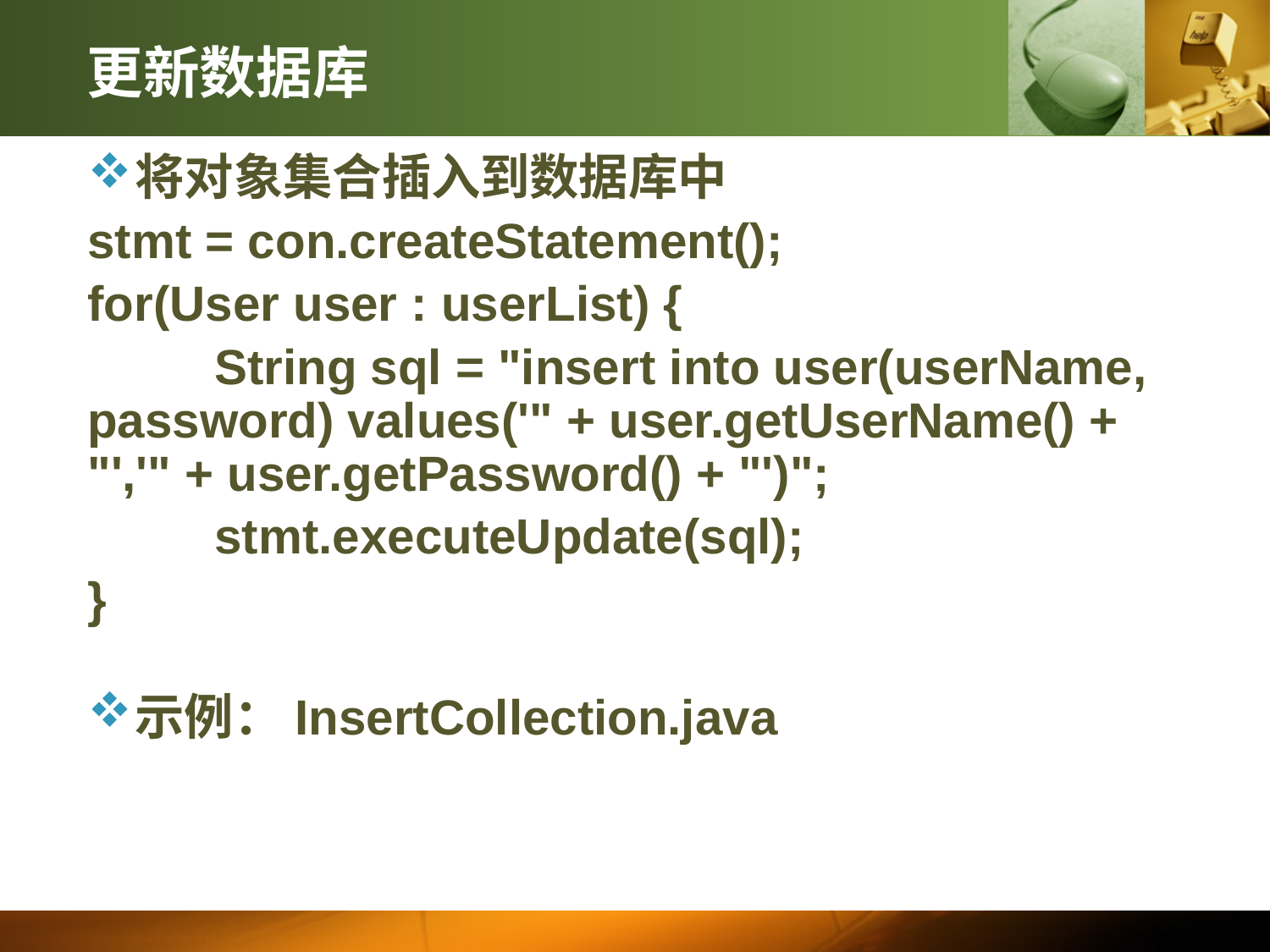

# 更新数据库
将对象集合插入到数据库中
stmt = con.createStatement();
for(User user : userList) {
	String sql = "insert into user(userName, password) values('" + user.getUserName() + "','" + user.getPassword() + "')";
	stmt.executeUpdate(sql);
}

示例：InsertCollection.java